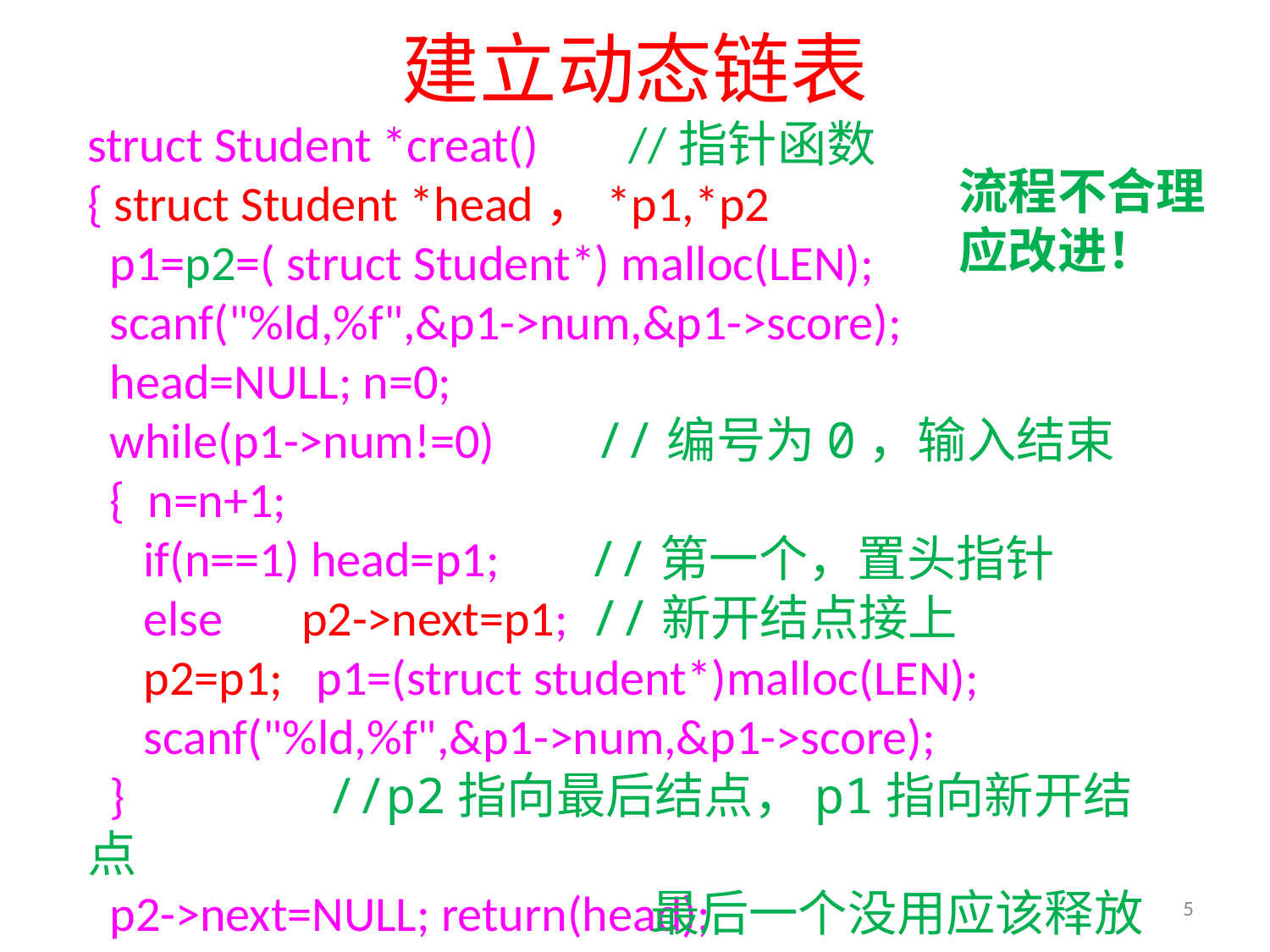

# 建立动态链表
struct Student *creat()        //指针函数
{ struct Student *head，*p1,*p2
  p1=p2=( struct Student*) malloc(LEN);
  scanf("%ld,%f",&p1->num,&p1->score);
  head=NULL; n=0;
  while(p1->num!=0)         //编号为0，输入结束
  {  n=n+1;
     if(n==1) head=p1;        //第一个，置头指针
     else       p2->next=p1;  //新开结点接上
     p2=p1;   p1=(struct student*)malloc(LEN);
     scanf("%ld,%f",&p1->num,&p1->score);
  }                  //p2指向最后结点，p1指向新开结点
  p2->next=NULL; return(head);
}
流程不合理
应改进！
最后一个没用应该释放
5